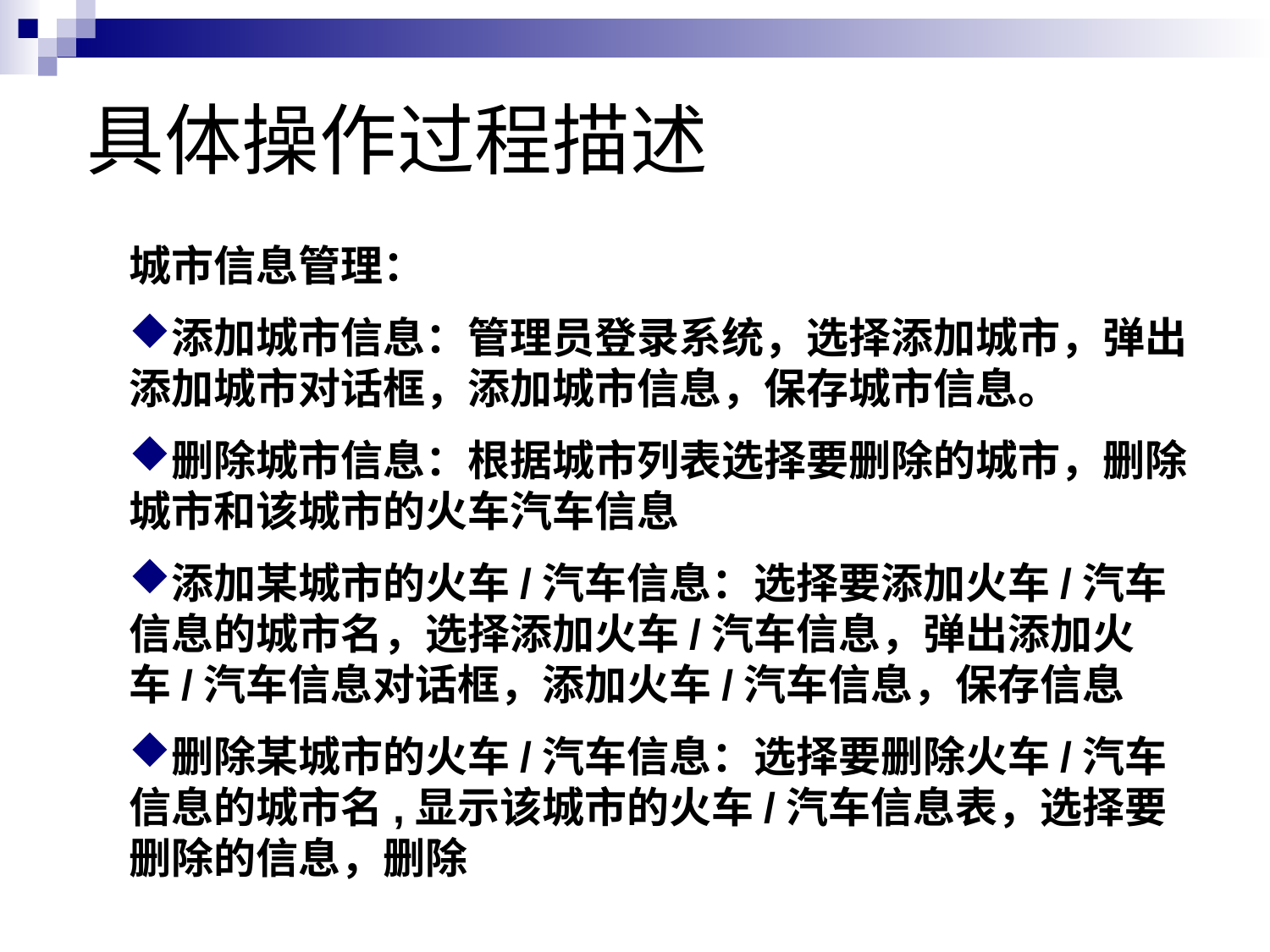

# 具体操作过程描述
城市信息管理：
添加城市信息：管理员登录系统，选择添加城市，弹出添加城市对话框，添加城市信息，保存城市信息。
删除城市信息：根据城市列表选择要删除的城市，删除城市和该城市的火车汽车信息
添加某城市的火车/汽车信息：选择要添加火车/汽车信息的城市名，选择添加火车/汽车信息，弹出添加火车/汽车信息对话框，添加火车/汽车信息，保存信息
删除某城市的火车/汽车信息：选择要删除火车/汽车信息的城市名,显示该城市的火车/汽车信息表，选择要删除的信息，删除